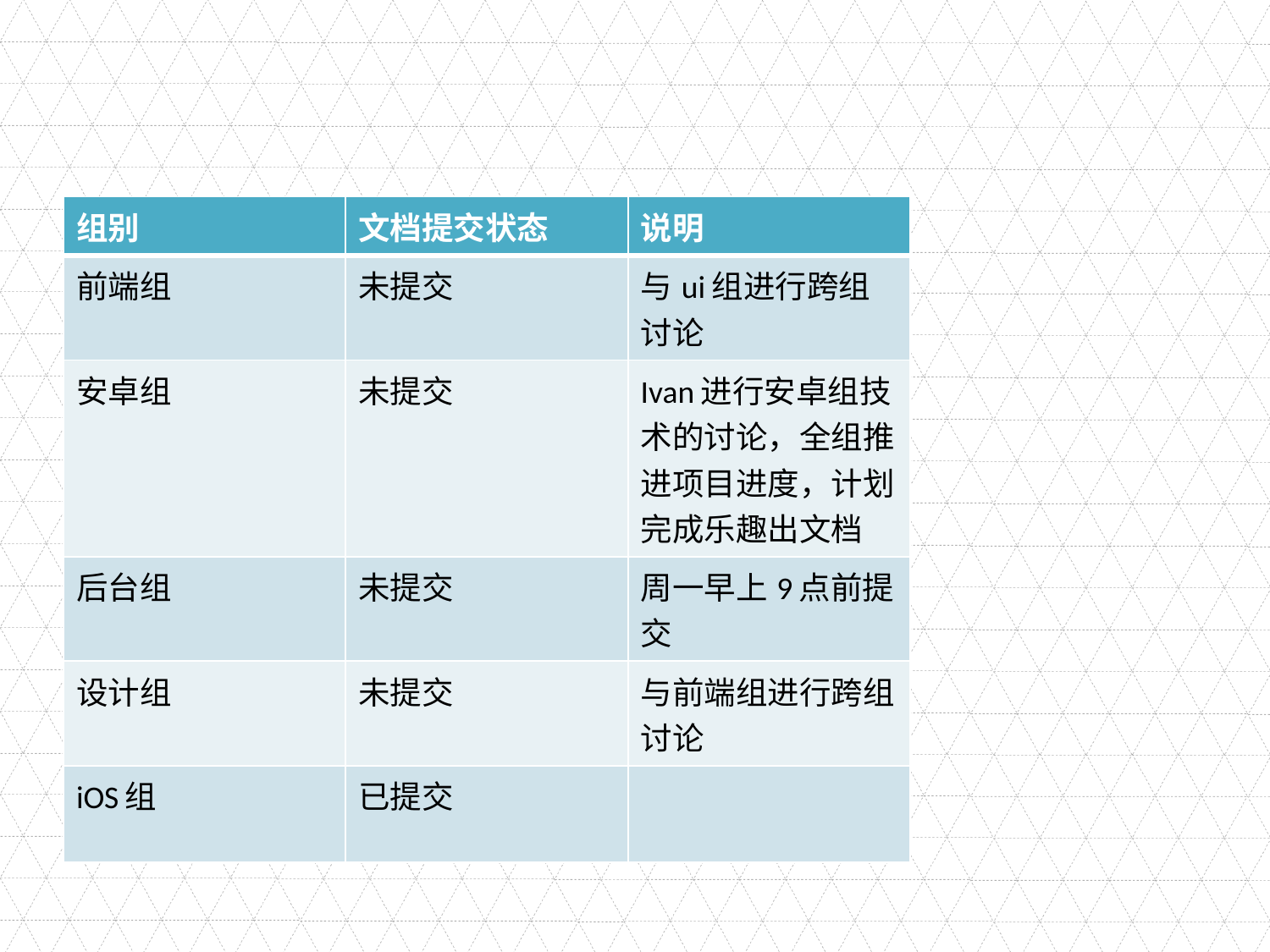

#
| 组别 | 文档提交状态 | 说明 |
| --- | --- | --- |
| 前端组 | 未提交 | 与ui组进行跨组讨论 |
| 安卓组 | 未提交 | Ivan进行安卓组技术的讨论，全组推进项目进度，计划完成乐趣出文档 |
| 后台组 | 未提交 | 周一早上9点前提交 |
| 设计组 | 未提交 | 与前端组进行跨组讨论 |
| iOS组 | 已提交 |  |